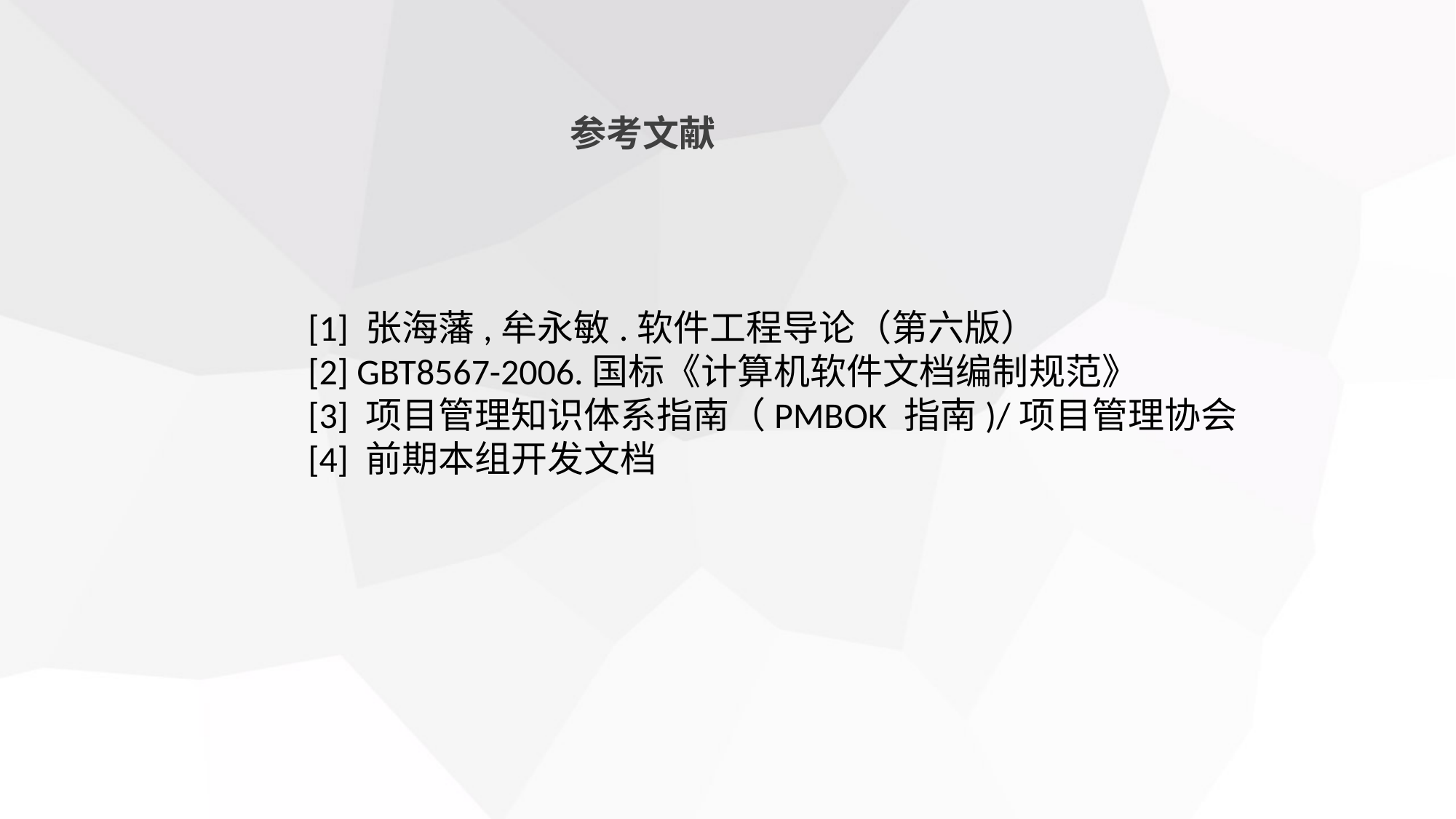

参考文献
[1] 张海藩,牟永敏.软件工程导论（第六版）
[2] GBT8567-2006.国标《计算机软件文档编制规范》
[3] 项目管理知识体系指南（PMBOK 指南)/项目管理协会
[4] 前期本组开发文档